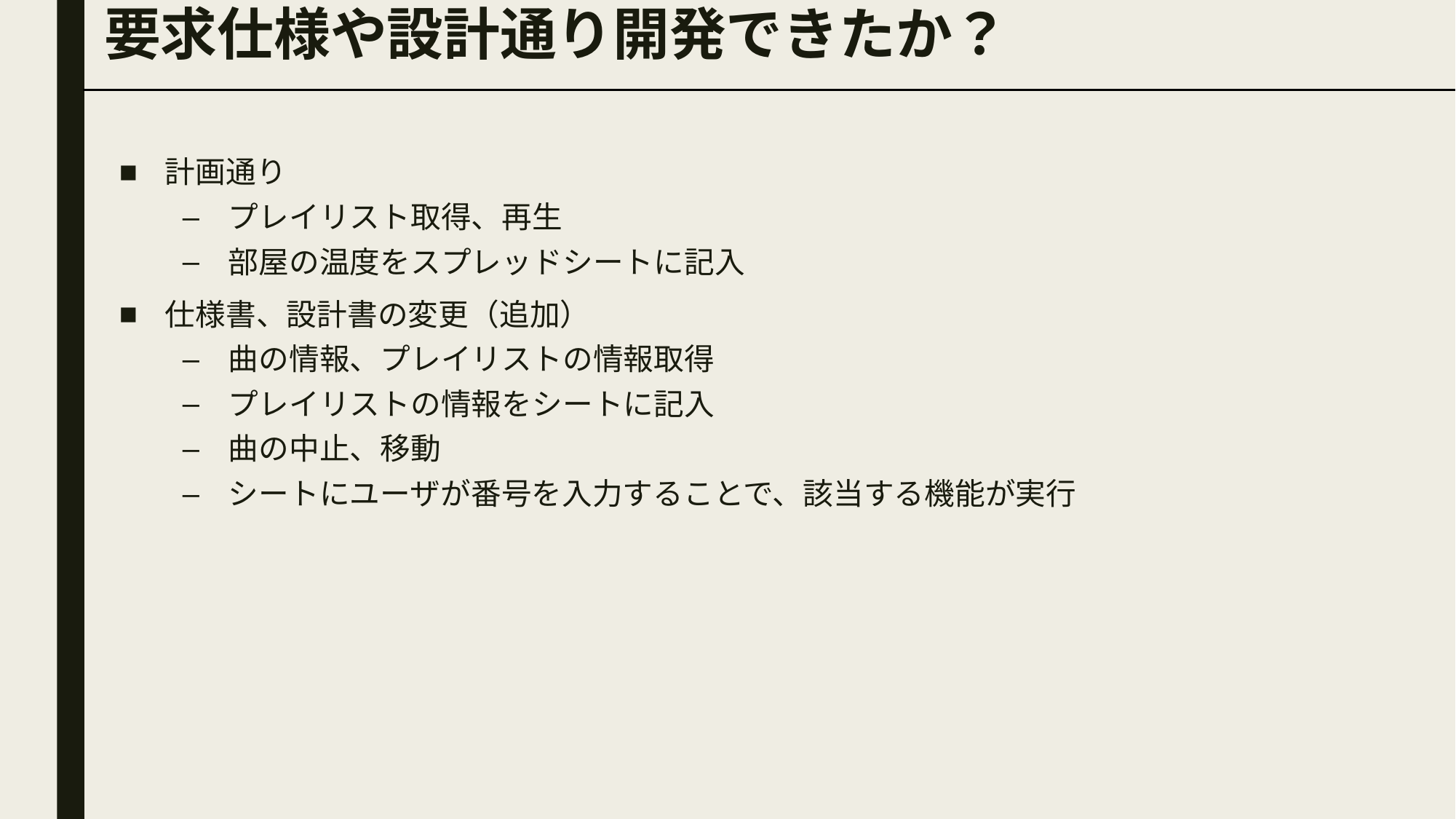

# 要求仕様や設計通り開発できたか？
計画通り
プレイリスト取得、再生
部屋の温度をスプレッドシートに記入
仕様書、設計書の変更（追加）
曲の情報、プレイリストの情報取得
プレイリストの情報をシートに記入
曲の中止、移動
シートにユーザが番号を入力することで、該当する機能が実行